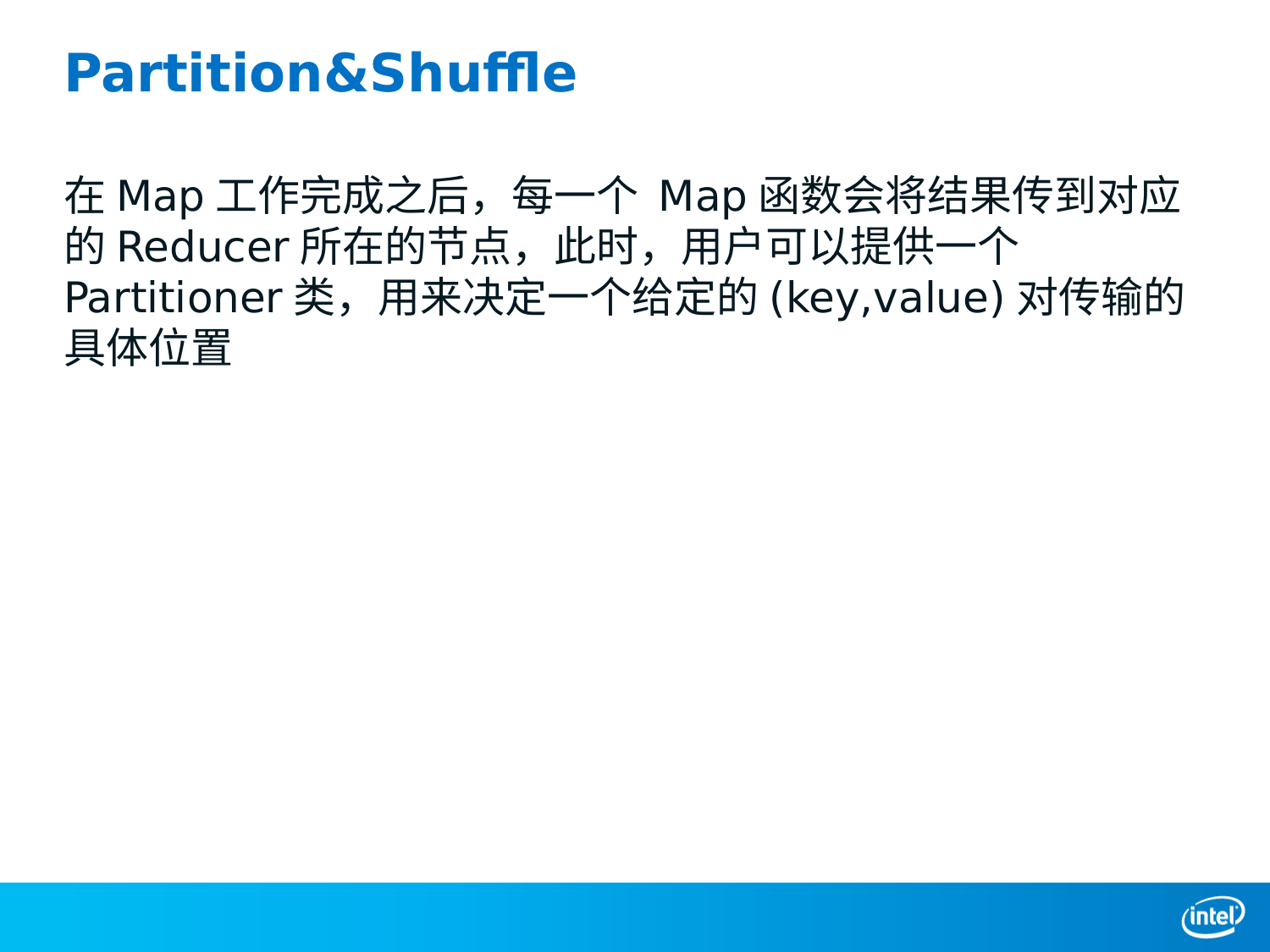

# Partition&Shuffle
在Map工作完成之后，每一个 Map函数会将结果传到对应的Reducer所在的节点，此时，用户可以提供一个Partitioner类，用来决定一个给定的(key,value)对传输的具体位置